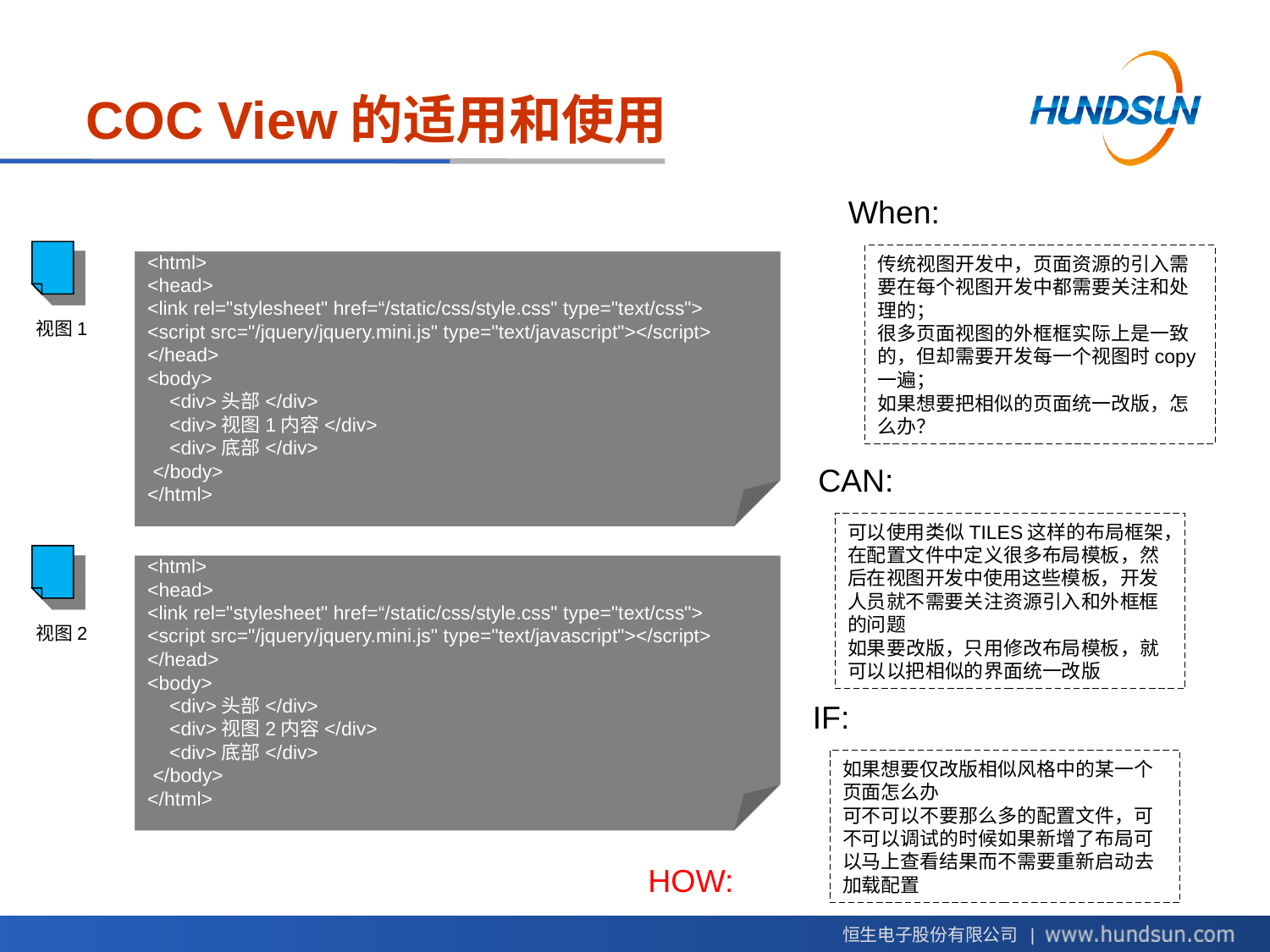

# COC View的适用和使用
When:

传统视图开发中，页面资源的引入需要在每个视图开发中都需要关注和处理的；
很多页面视图的外框框实际上是一致的，但却需要开发每一个视图时copy一遍；
如果想要把相似的页面统一改版，怎么办？
<!DOCYPE html>
<html>
<head>
<link rel="stylesheet" href=“/static/css/style.css" type="text/css">
<script src="/jquery/jquery.mini.js" type="text/javascript"></script>
</head>
<body>
    <div>头部</div>
    <div>视图1内容</div>
    <div>底部</div>
 </body>
</html>
视图1
CAN:
可以使用类似TILES这样的布局框架，在配置文件中定义很多布局模板，然后在视图开发中使用这些模板，开发人员就不需要关注资源引入和外框框的问题
如果要改版，只用修改布局模板，就可以以把相似的界面统一改版

<!DOCYPE html>
<html>
<head>
<link rel="stylesheet" href=“/static/css/style.css" type="text/css">
<script src="/jquery/jquery.mini.js" type="text/javascript"></script>
</head>
<body>
    <div>头部</div>
    <div>视图2内容</div>
    <div>底部</div>
 </body>
</html>
视图2
IF:
如果想要仅改版相似风格中的某一个页面怎么办
可不可以不要那么多的配置文件，可不可以调试的时候如果新增了布局可以马上查看结果而不需要重新启动去加载配置
HOW: